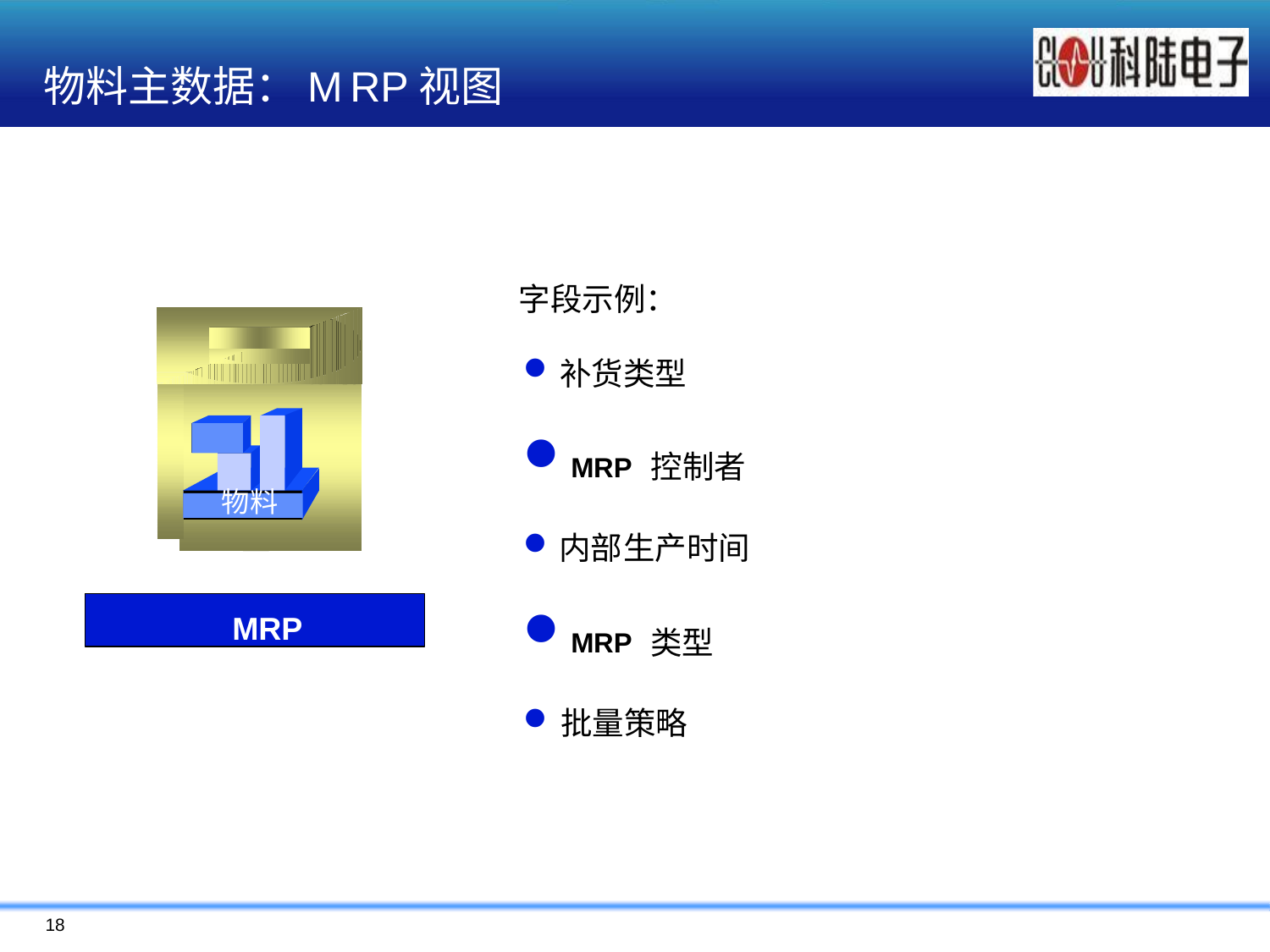

# 物料主数据：MRP视图
字段示例：
补货类型

MRP 控制者

内部生产时间

MRP 类型

批量策略

物料

MRP

18